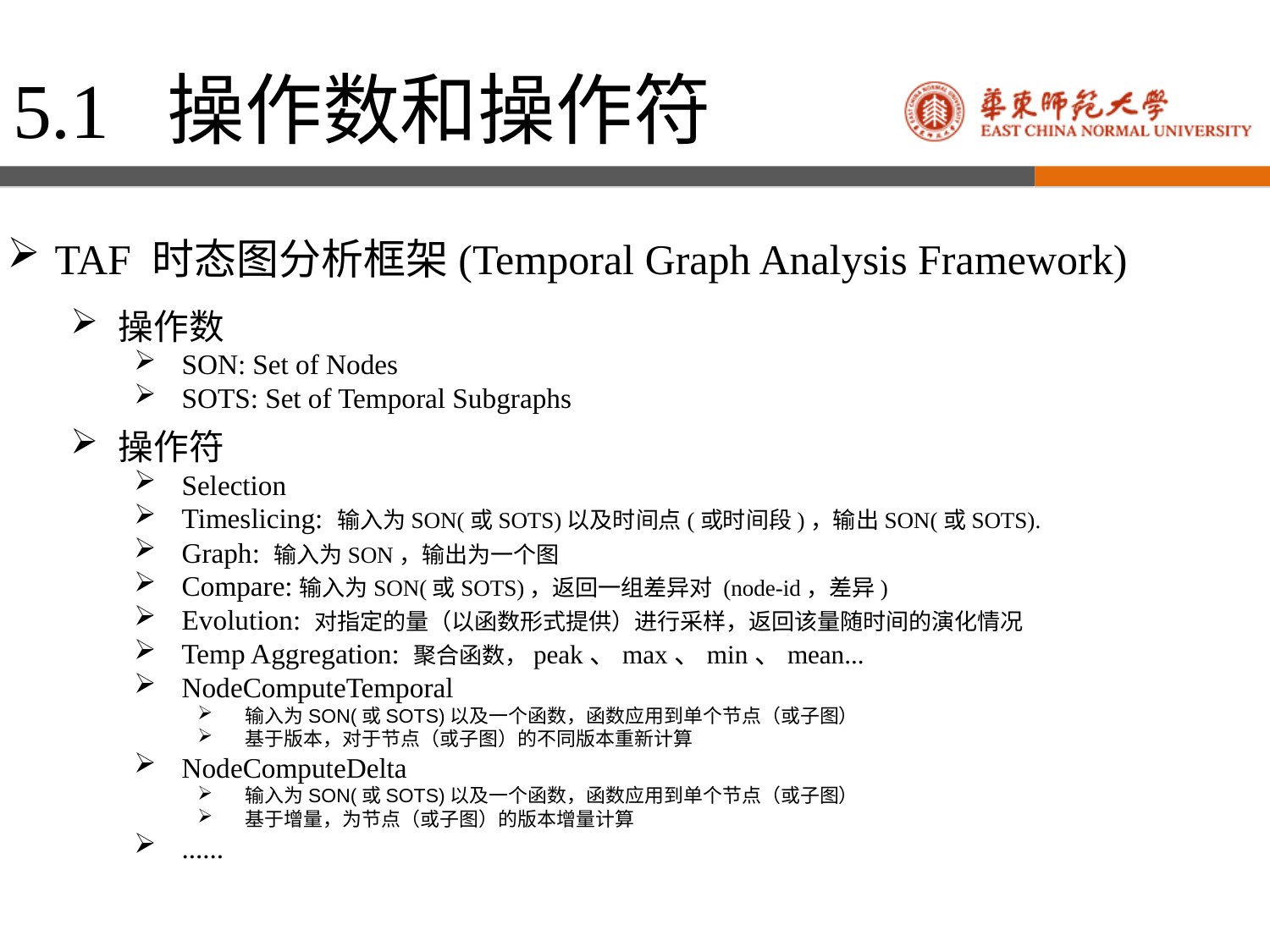

5.1  操作数和操作符

TAF 时态图分析框架(Temporal Graph Analysis Framework)

操作数
SON: Set of Nodes
SOTS: Set of Temporal Subgraphs

操作符
Selection
Timeslicing: 输入为SON(或SOTS)以及时间点(或时间段)，输出SON(或SOTS).
Graph: 输入为SON，输出为一个图
Compare:输入为SON(或SOTS)，返回一组差异对 (node-id，差异)
Evolution: 对指定的量（以函数形式提供）进行采样，返回该量随时间的演化情况
Temp Aggregation: 聚合函数，peak、max、min、mean...
NodeComputeTemporal
输入为SON(或SOTS)以及一个函数，函数应用到单个节点（或子图）
基于版本，对于节点（或子图）的不同版本重新计算
NodeComputeDelta
输入为SON(或SOTS)以及一个函数，函数应用到单个节点（或子图）
基于增量，为节点（或子图）的版本增量计算
......